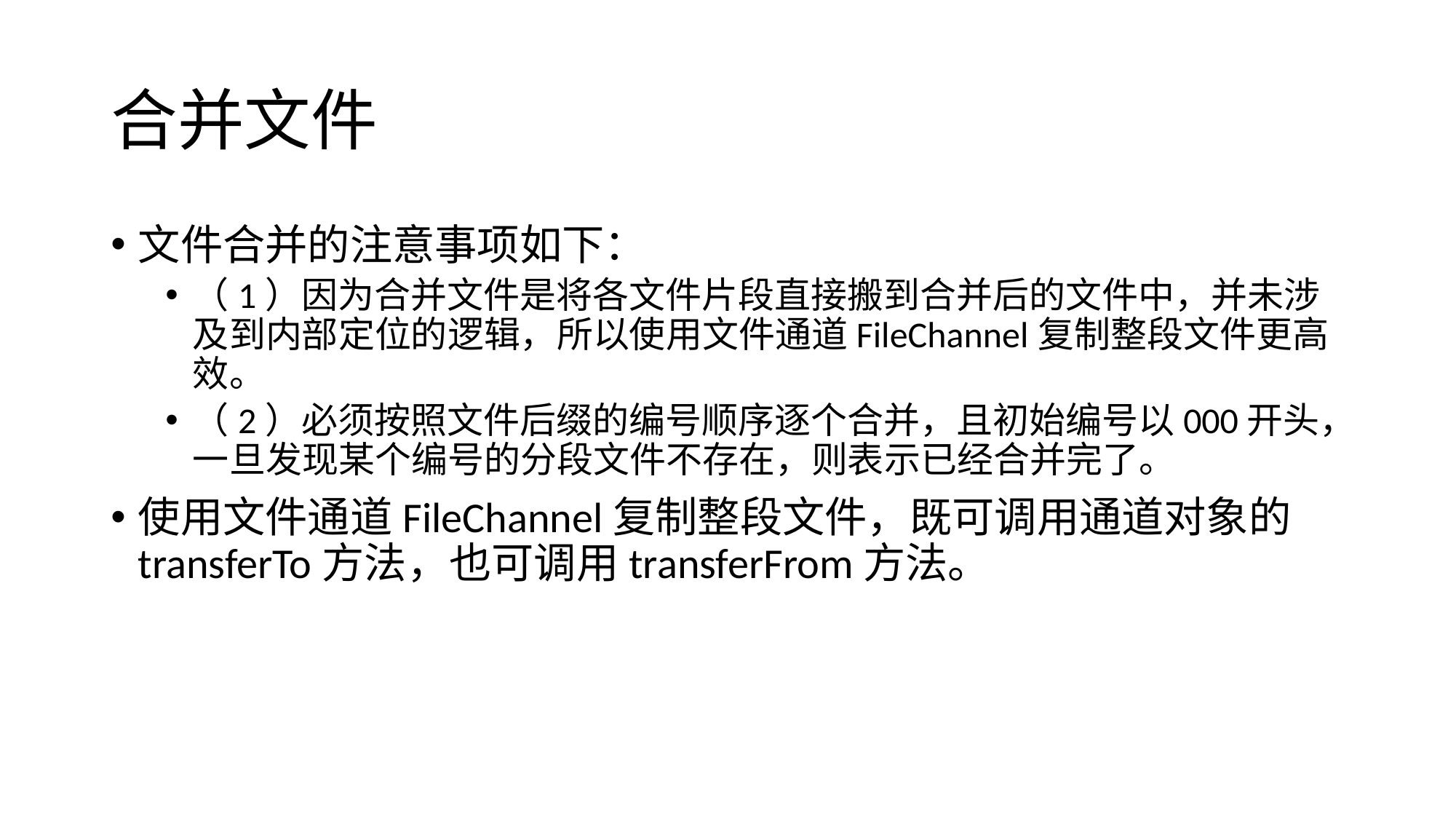

# 合并文件
文件合并的注意事项如下：
（1）因为合并文件是将各文件片段直接搬到合并后的文件中，并未涉及到内部定位的逻辑，所以使用文件通道FileChannel复制整段文件更高效。
（2）必须按照文件后缀的编号顺序逐个合并，且初始编号以000开头，一旦发现某个编号的分段文件不存在，则表示已经合并完了。
使用文件通道FileChannel复制整段文件，既可调用通道对象的transferTo方法，也可调用transferFrom方法。